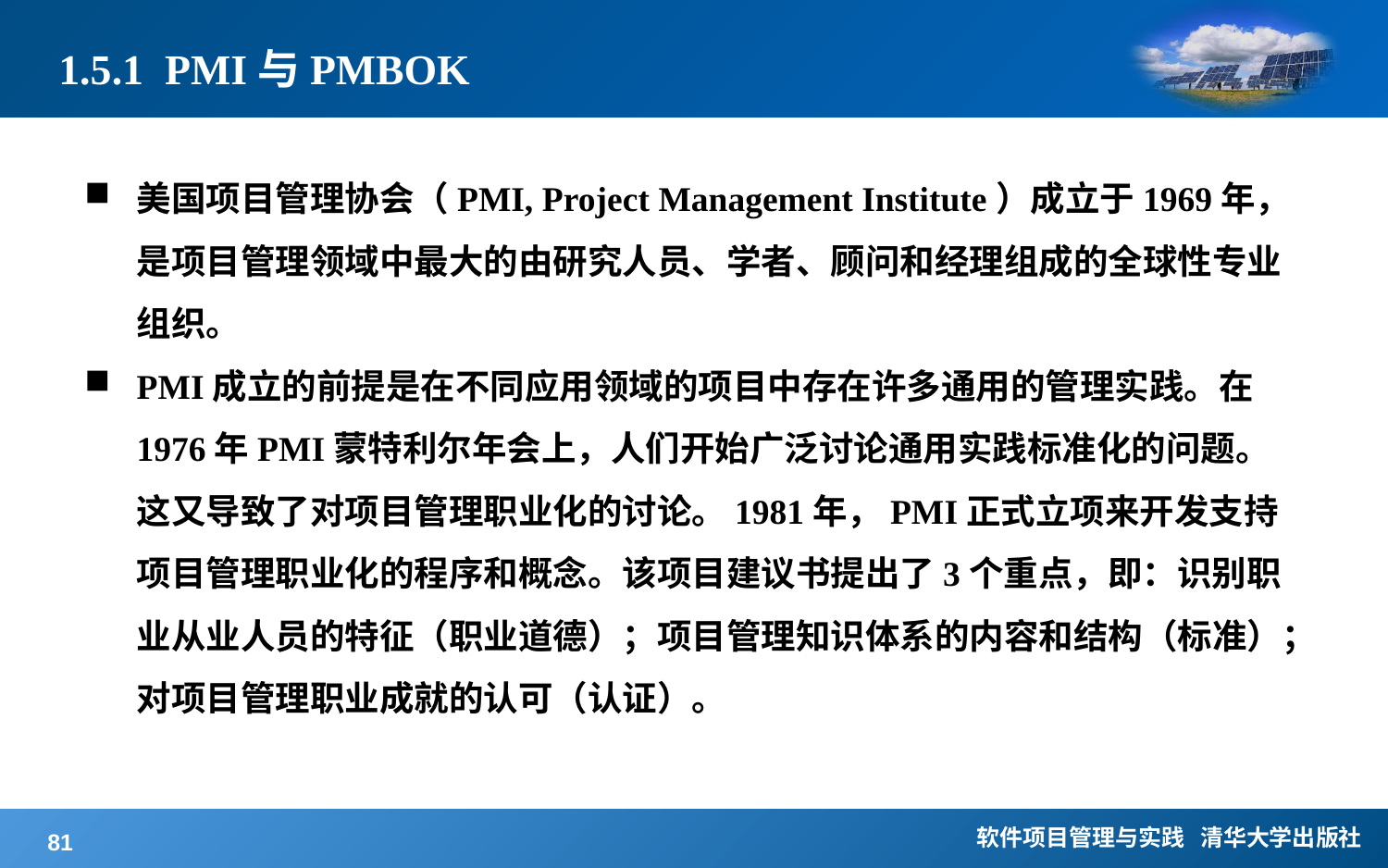

# 1.5.1  PMI与PMBOK
美国项目管理协会（PMI, Project Management Institute）成立于1969年，是项目管理领域中最大的由研究人员、学者、顾问和经理组成的全球性专业组织。
PMI成立的前提是在不同应用领域的项目中存在许多通用的管理实践。在1976年PMI蒙特利尔年会上，人们开始广泛讨论通用实践标准化的问题。这又导致了对项目管理职业化的讨论。1981年，PMI正式立项来开发支持项目管理职业化的程序和概念。该项目建议书提出了3个重点，即：识别职业从业人员的特征（职业道德）；项目管理知识体系的内容和结构（标准）；对项目管理职业成就的认可（认证）。